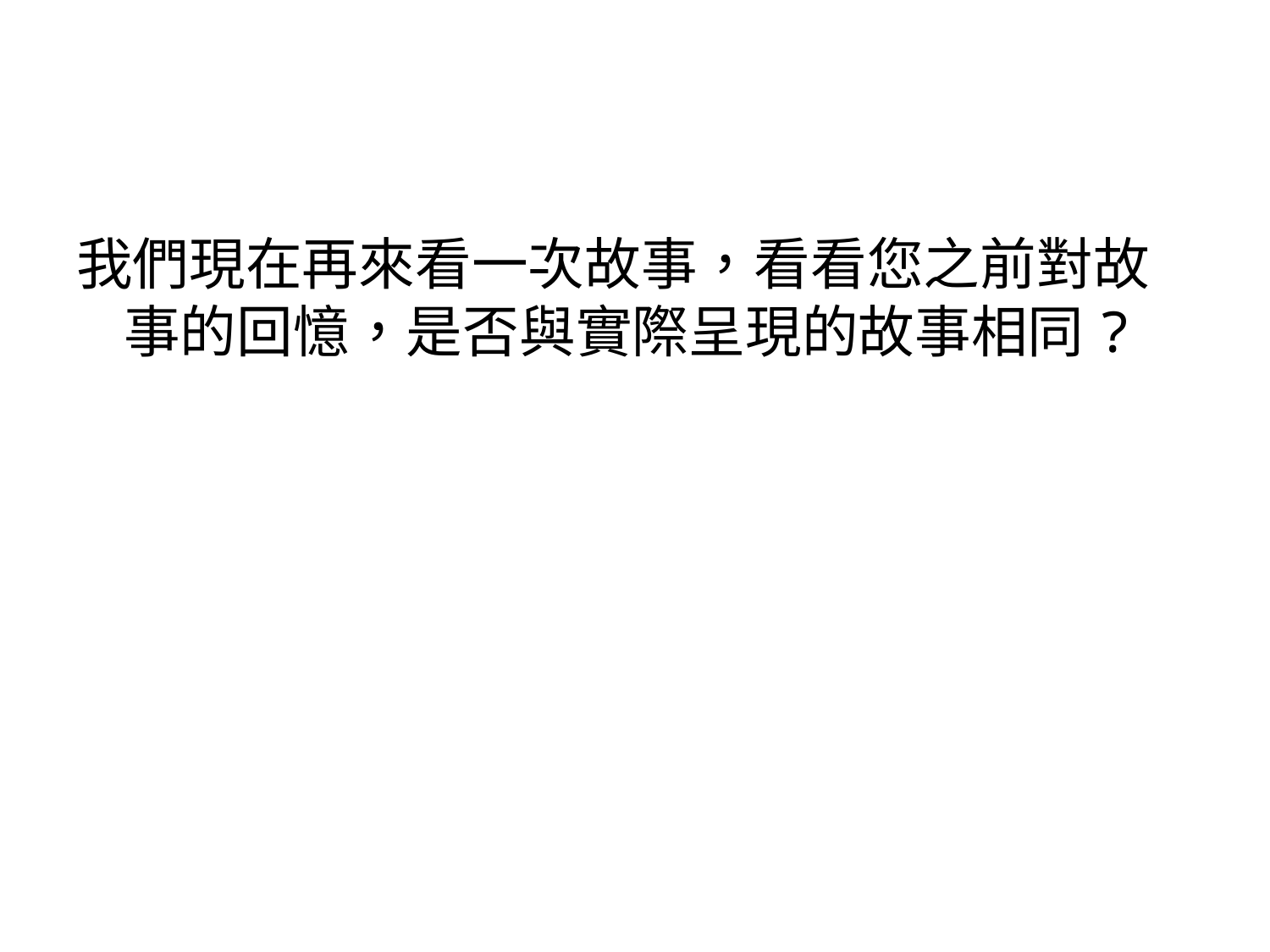

#
我們現在再來看一次故事，看看您之前對故事的回憶，是否與實際呈現的故事相同?